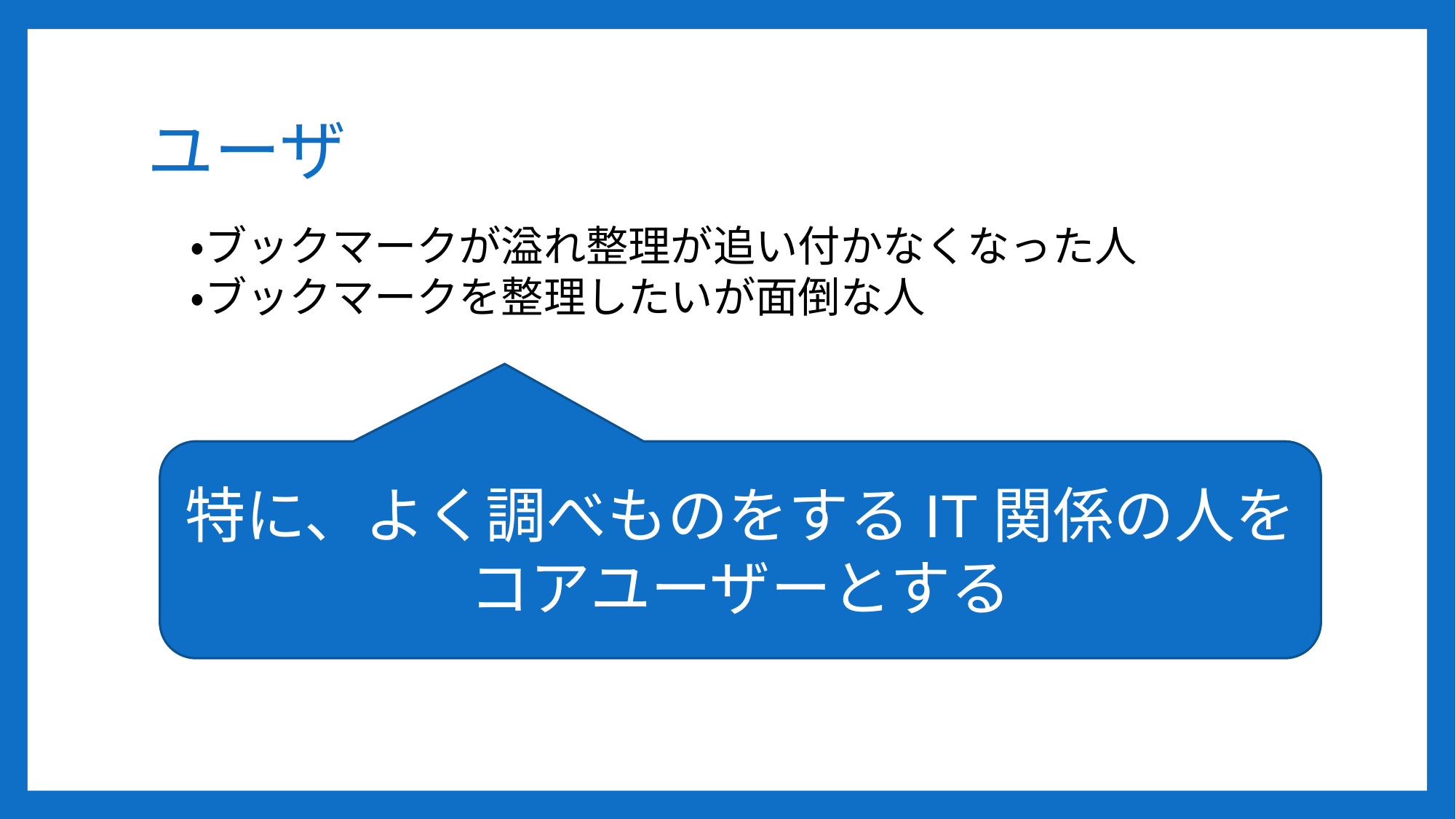

# ユーザ
・ブックマークが溢れ整理が追い付かなくなった人
・ブックマークを整理したいが面倒な人
特に、よく調べものをするIT関係の人をコアユーザーとする